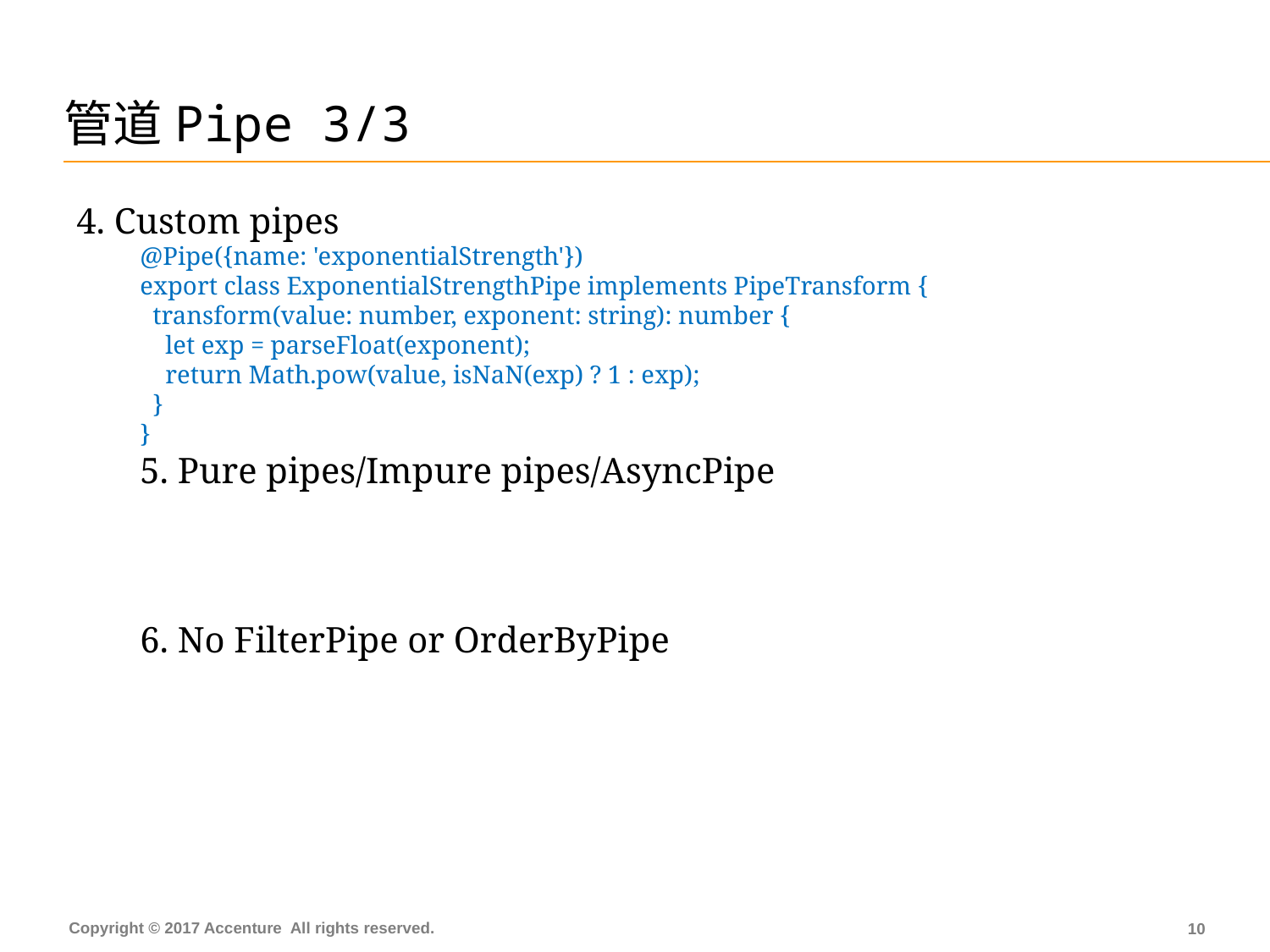

# 管道Pipe 3/3

4. Custom pipes
@Pipe({name: 'exponentialStrength'})
export class ExponentialStrengthPipe implements PipeTransform {
  transform(value: number, exponent: string): number {
    let exp = parseFloat(exponent);
    return Math.pow(value, isNaN(exp) ? 1 : exp);
  }
}
5. Pure pipes/Impure pipes/AsyncPipe

6. No FilterPipe or OrderByPipe

10
Copyright © 2017 Accenture  All rights reserved.